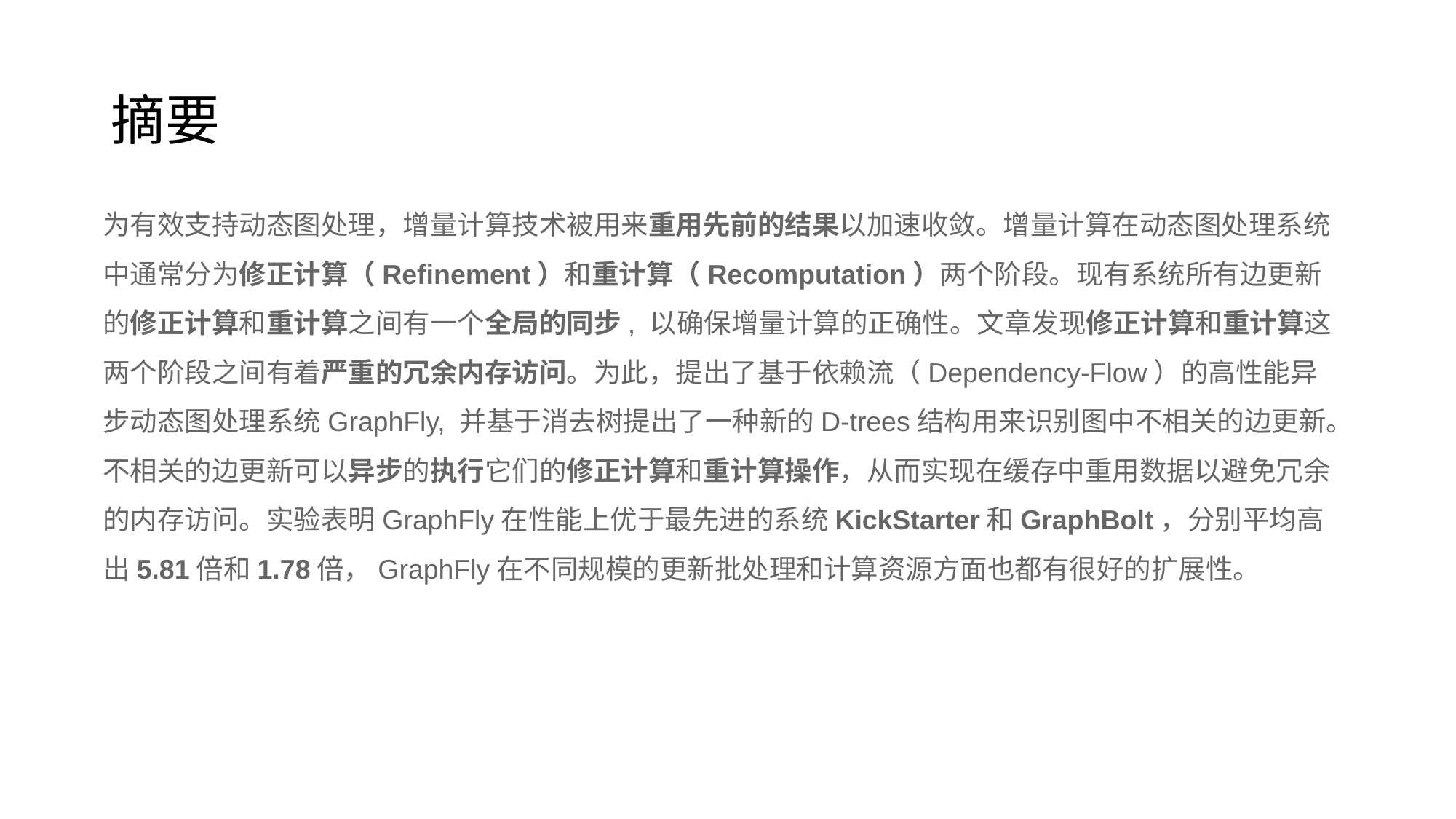

# 摘要
为有效支持动态图处理，增量计算技术被用来重用先前的结果以加速收敛。增量计算在动态图处理系统中通常分为修正计算（Refinement）和重计算（Recomputation）两个阶段。现有系统所有边更新的修正计算和重计算之间有一个全局的同步, 以确保增量计算的正确性。文章发现修正计算和重计算这两个阶段之间有着严重的冗余内存访问。为此，提出了基于依赖流（Dependency-Flow）的高性能异步动态图处理系统GraphFly, 并基于消去树提出了一种新的D-trees结构用来识别图中不相关的边更新。不相关的边更新可以异步的执行它们的修正计算和重计算操作，从而实现在缓存中重用数据以避免冗余的内存访问。实验表明GraphFly在性能上优于最先进的系统KickStarter和GraphBolt，分别平均高出5.81倍和1.78倍，GraphFly在不同规模的更新批处理和计算资源方面也都有很好的扩展性。